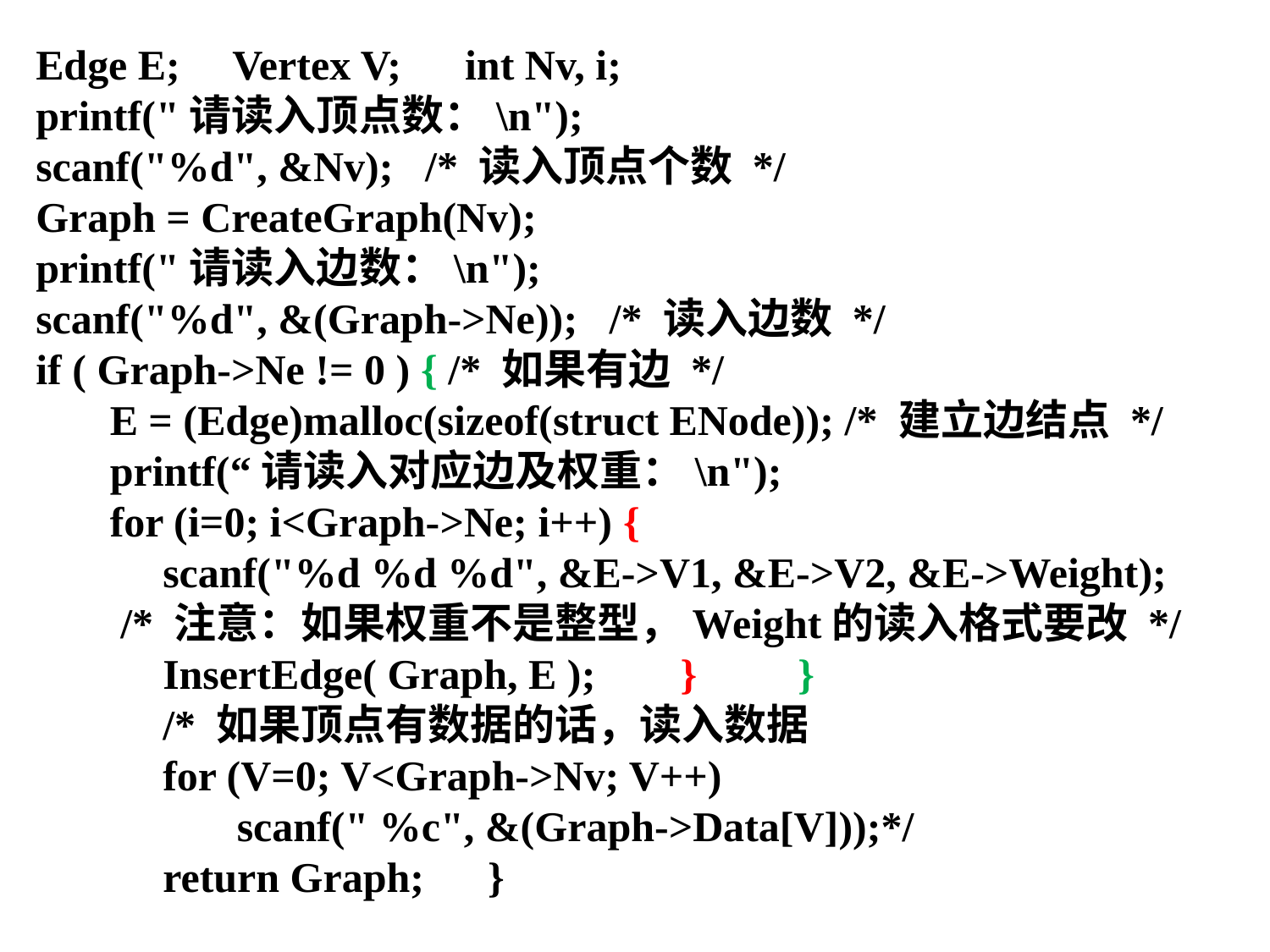

Edge E;     Vertex V;      int Nv, i;
printf("请读入顶点数：\n");
scanf("%d", &Nv);   /* 读入顶点个数 */
Graph = CreateGraph(Nv);
printf("请读入边数：\n");
scanf("%d", &(Graph->Ne));   /* 读入边数 */
if ( Graph->Ne != 0 ) { /* 如果有边 */
       E = (Edge)malloc(sizeof(struct ENode)); /* 建立边结点 */
       printf(“请读入对应边及权重：\n");
       for (i=0; i<Graph->Ne; i++) {
            scanf("%d %d %d", &E->V1, &E->V2, &E->Weight);
        /* 注意：如果权重不是整型，Weight的读入格式要改 */
            InsertEdge( Graph, E );        }	}
	/* 如果顶点有数据的话，读入数据
	for (V=0; V<Graph->Nv; V++)
	       scanf(" %c", &(Graph->Data[V]));*/
	return Graph;      }